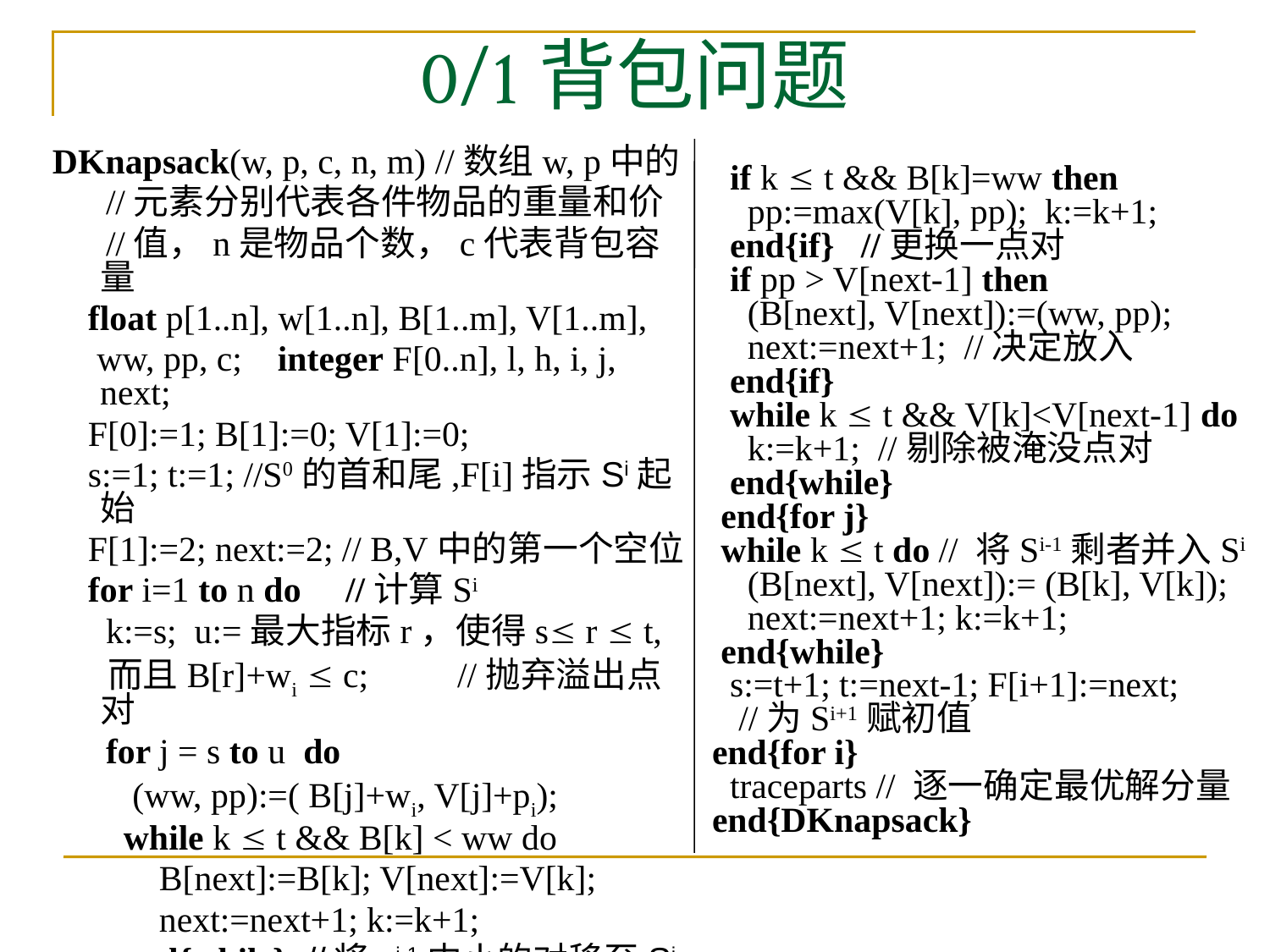

# 0/1背包问题
DKnapsack(w, p, c, n, m) //数组w, p中的
      //元素分别代表各件物品的重量和价
      //值，n是物品个数，c代表背包容量
    float p[1..n], w[1..n], B[1..m], V[1..m],
     ww, pp, c;    integer F[0..n], l, h, i, j, next;
    F[0]:=1; B[1]:=0; V[1]:=0;
    s:=1; t:=1; //S0的首和尾,F[i]指示Si起始
    F[1]:=2; next:=2; // B,V中的第一个空位
    for i=1 to n do     //计算Si
      k:=s;  u:=最大指标r，使得s≤ r ≤ t,
      而且B[r]+wi ≤ c;          //抛弃溢出点对
      for j = s to u  do
         (ww, pp):=( B[j]+wi, V[j]+pi);
        while k ≤ t && B[k] < ww do
            B[next]:=B[k]; V[next]:=V[k];
            next:=next+1; k:=k+1;
        end{while}  //将si-1中小的对移至Si
  if k ≤ t && B[k]=ww then
    pp:=max(V[k], pp);  k:=k+1;
  end{if}   //更换一点对
  if pp > V[next-1] then
    (B[next], V[next]):=(ww, pp);
    next:=next+1;  //决定放入
  end{if}
  while k ≤ t && V[k]<V[next-1] do
    k:=k+1;  //剔除被淹没点对
  end{while}
 end{for j}
 while k ≤ t do // 将Si-1剩者并入Si
    (B[next], V[next]):= (B[k], V[k]);
    next:=next+1; k:=k+1;
 end{while}
  s:=t+1; t:=next-1; F[i+1]:=next;
   //为Si+1赋初值
end{for i}
  traceparts // 逐一确定最优解分量
end{DKnapsack}